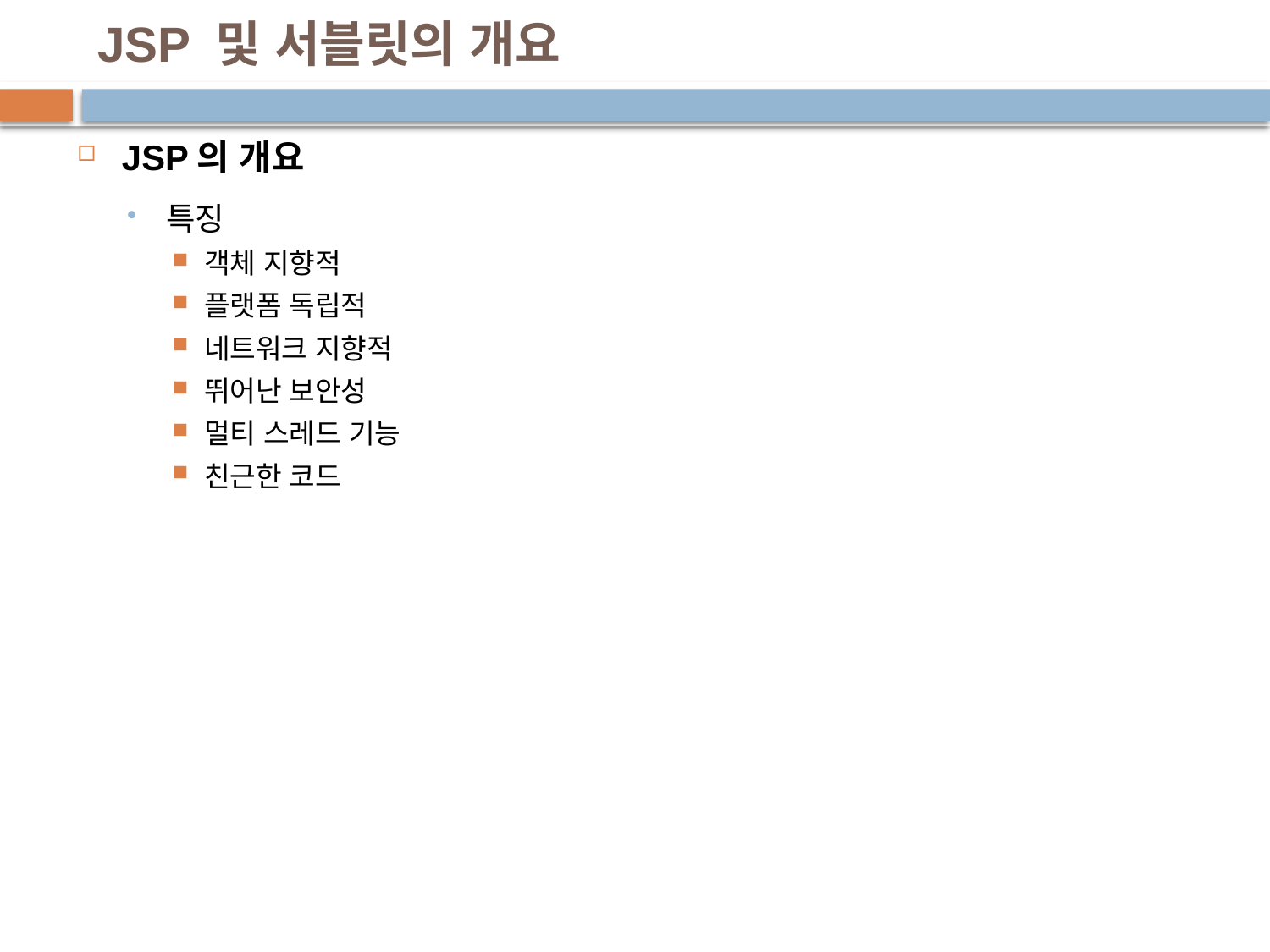

# JSP 및 서블릿의 개요
JSP의 개요
특징
객체 지향적
플랫폼 독립적
네트워크 지향적
뛰어난 보안성
멀티 스레드 기능
친근한 코드